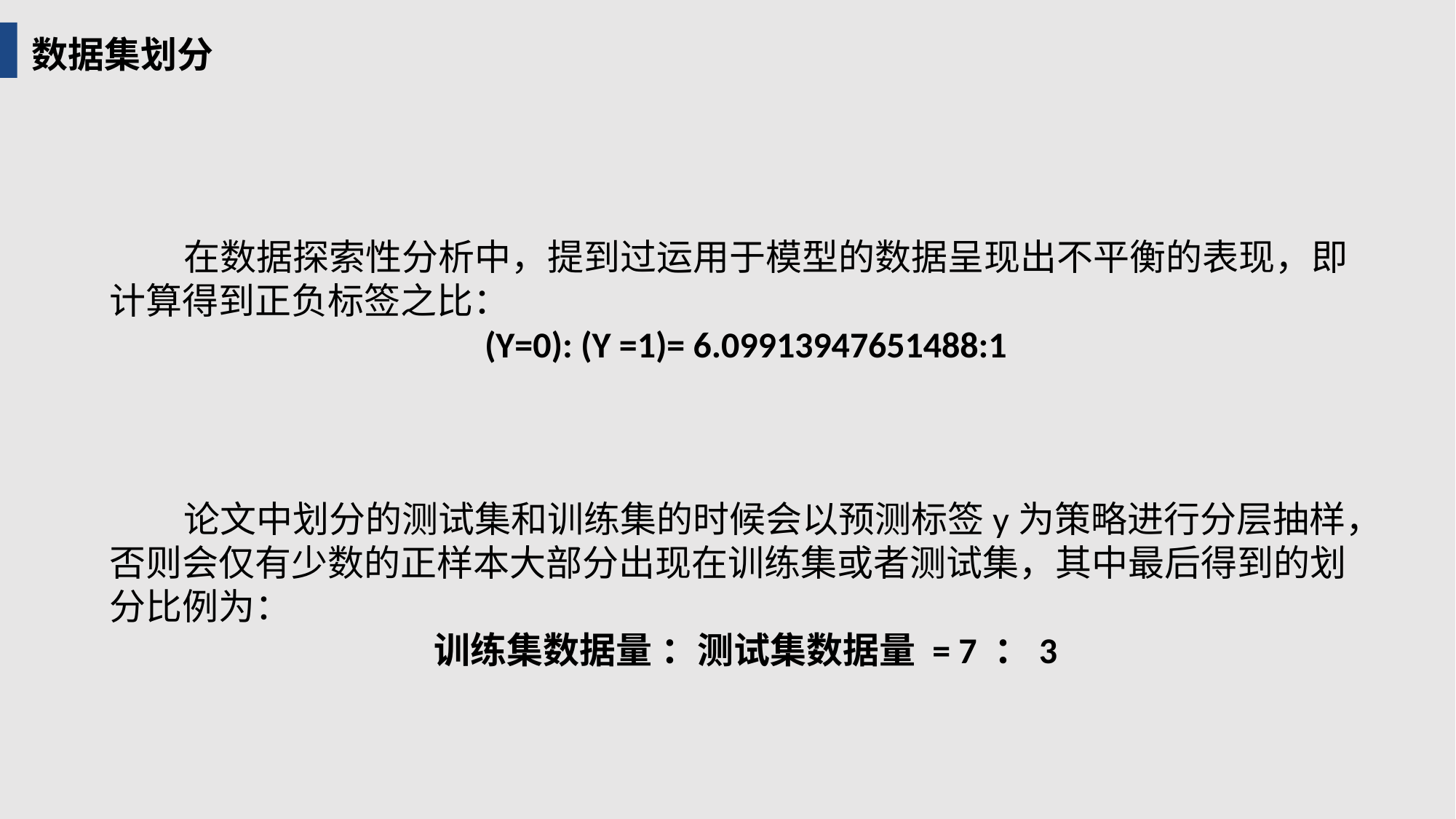

数据集划分
        在数据探索性分析中，提到过运用于模型的数据呈现出不平衡的表现，即计算得到正负标签之比：
(Y=0): (Y =1)= 6.09913947651488:1

        论文中划分的测试集和训练集的时候会以预测标签y为策略进行分层抽样，否则会仅有少数的正样本大部分出现在训练集或者测试集，其中最后得到的划分比例为：
训练集数据量 ：测试集数据量 = 7 ：3